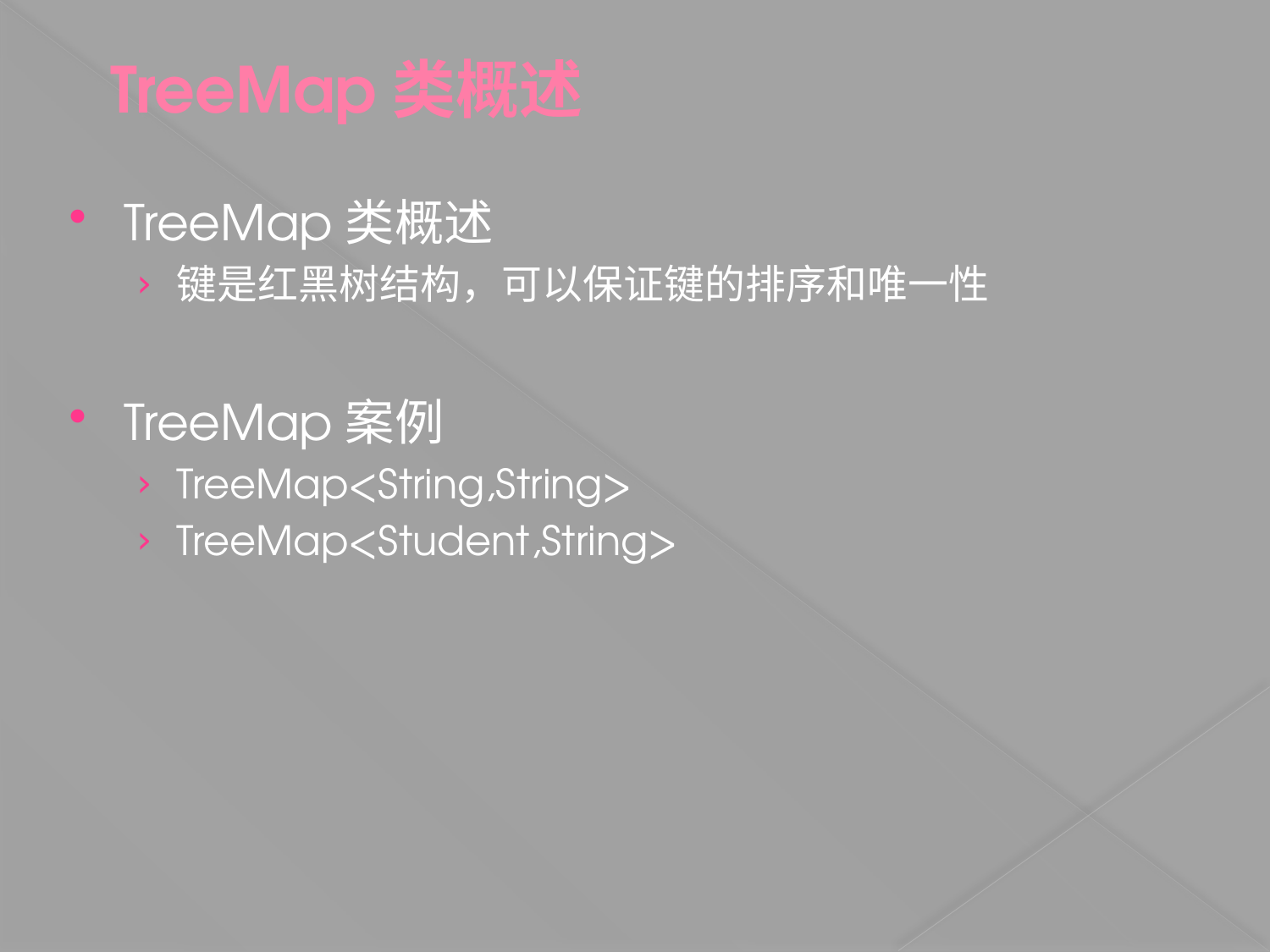

# TreeMap类概述
TreeMap类概述
键是红黑树结构，可以保证键的排序和唯一性

TreeMap案例
TreeMap<String,String>
TreeMap<Student,String>